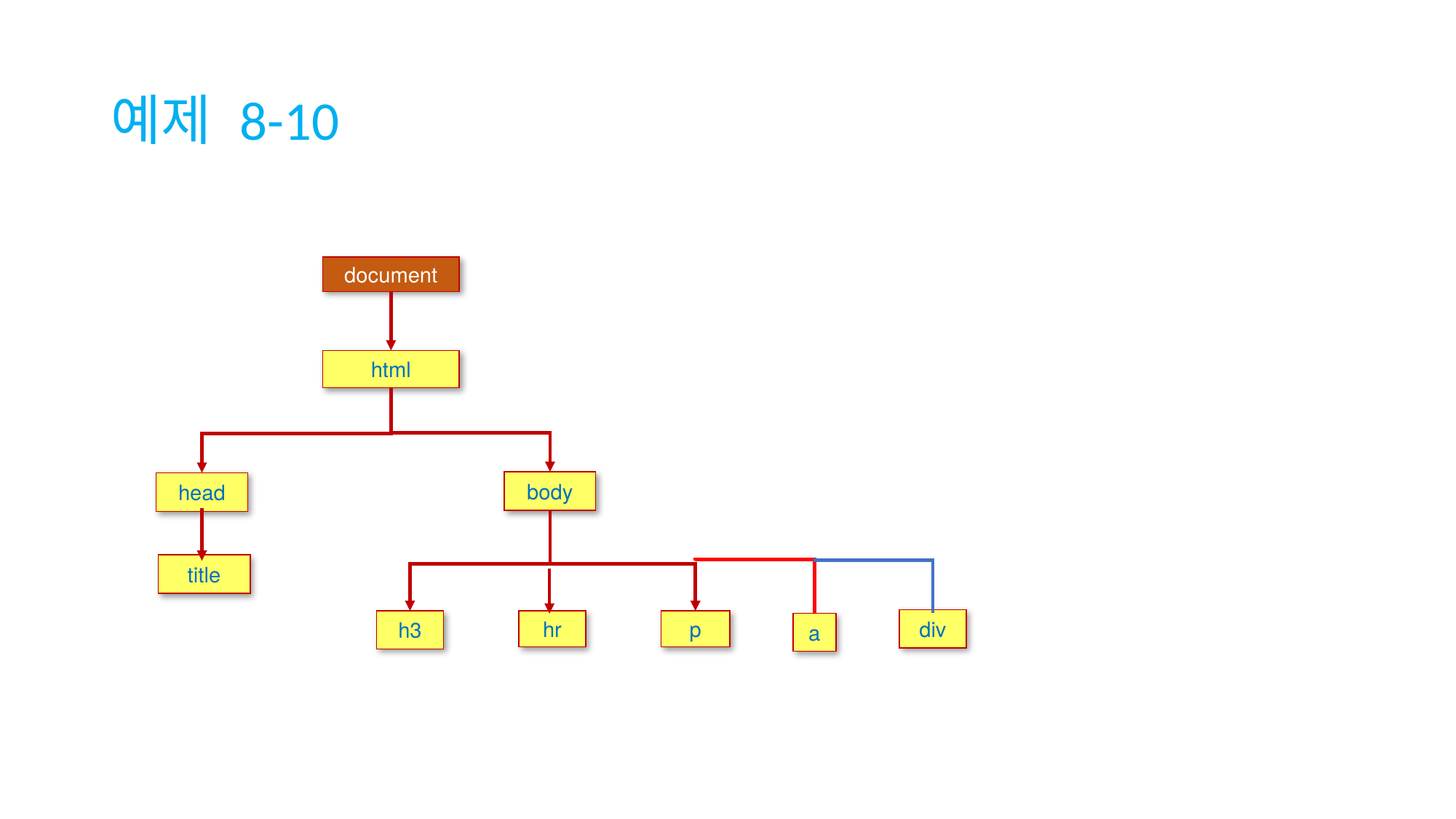

# 예제 8-10
document
html
body
head
title
div
hr
p
h3
a